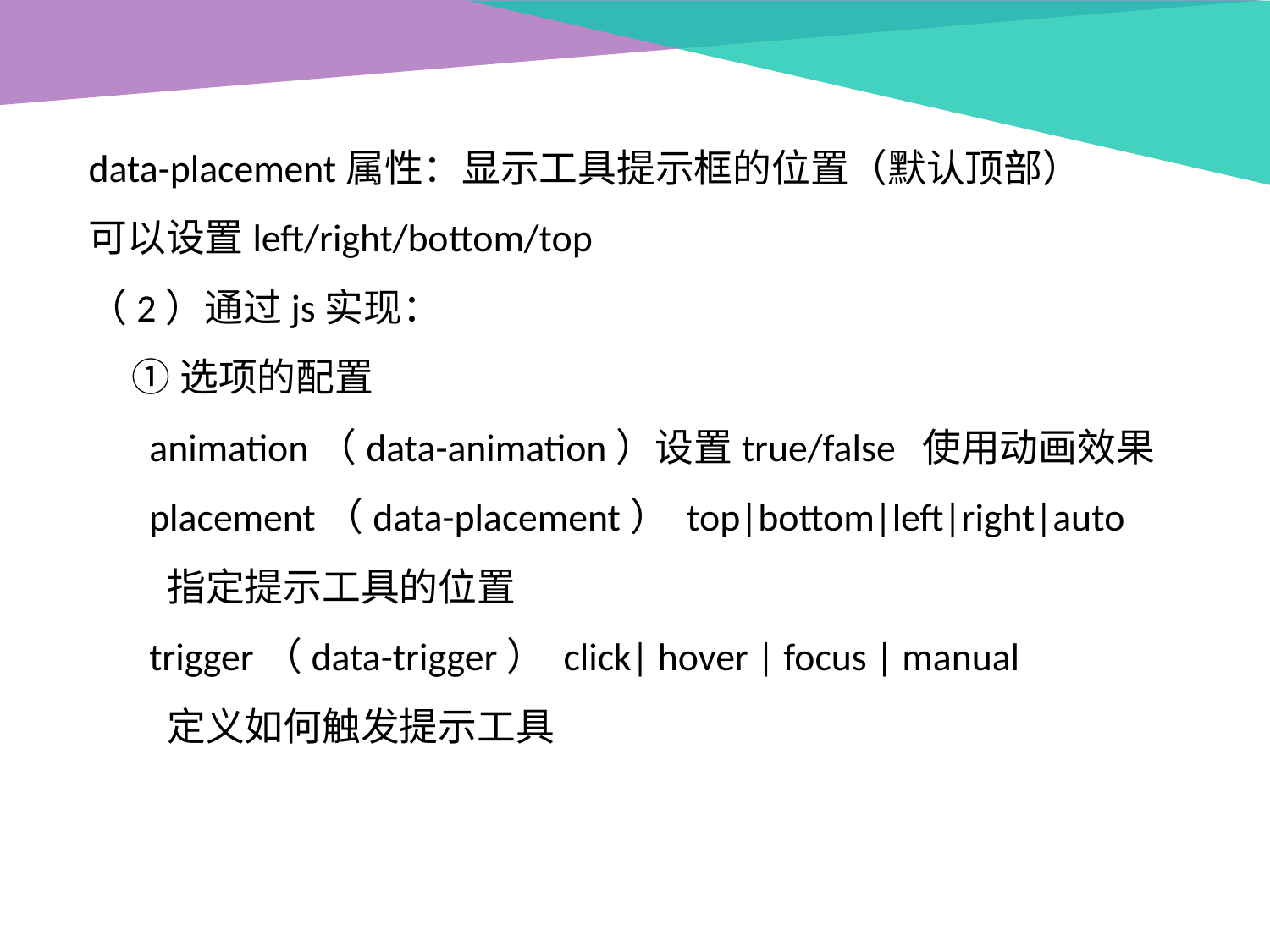

data-placement属性：显示工具提示框的位置（默认顶部）
可以设置left/right/bottom/top
（2）通过js实现：
     ①选项的配置
       animation（data-animation）设置true/false  使用动画效果
       placement（data-placement） top|bottom|left|right|auto
        指定提示工具的位置
       trigger（data-trigger） click| hover | focus | manual
        定义如何触发提示工具